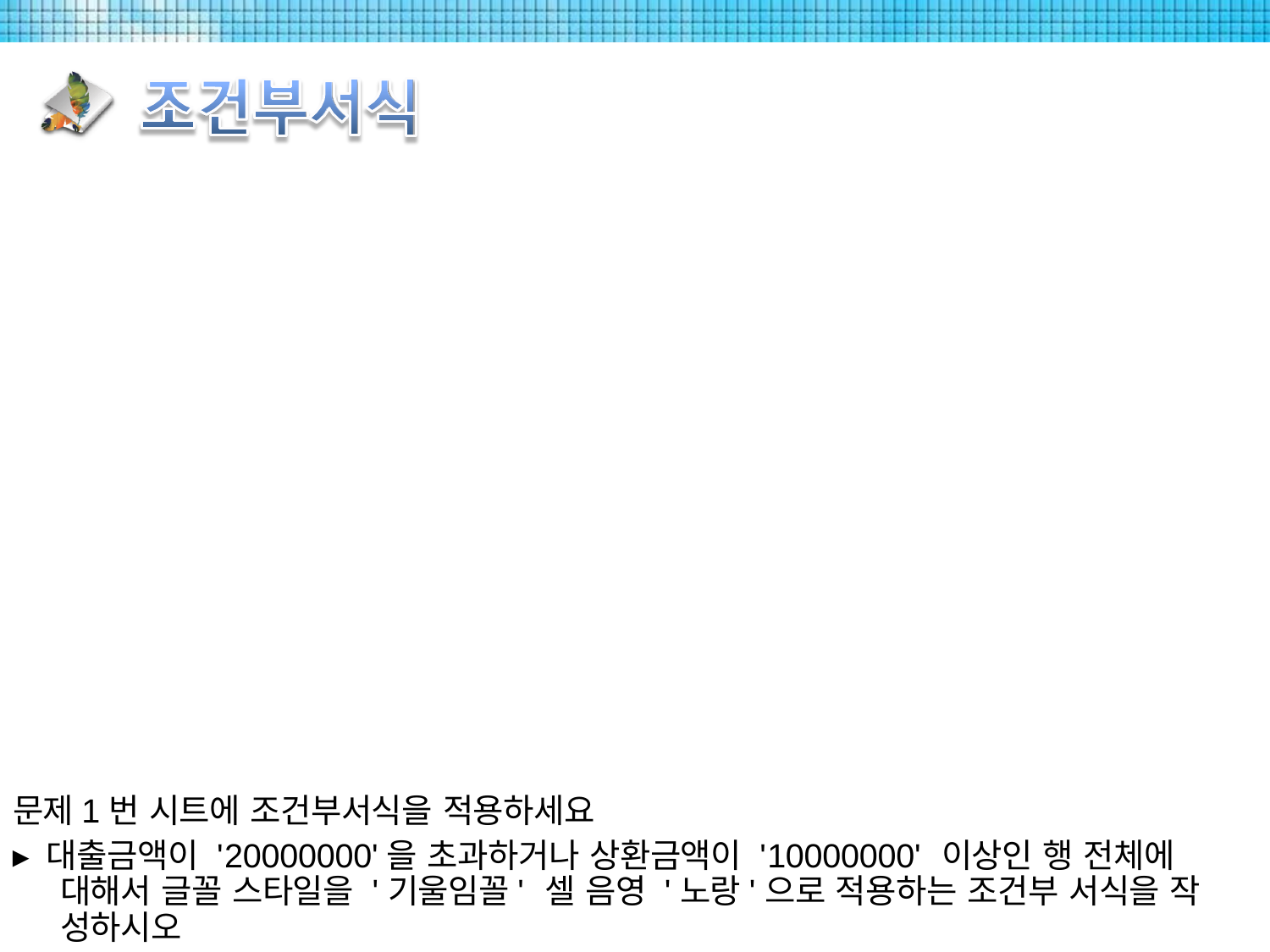

문제1번 시트에 조건부서식을 적용하세요
▸ 대출금액이 '20000000'을 초과하거나 상환금액이 '10000000' 이상인 행 전체에 대해서 글꼴 스타일을 '기울임꼴' 셀 음영 '노랑'으로 적용하는 조건부 서식을 작 성하시오